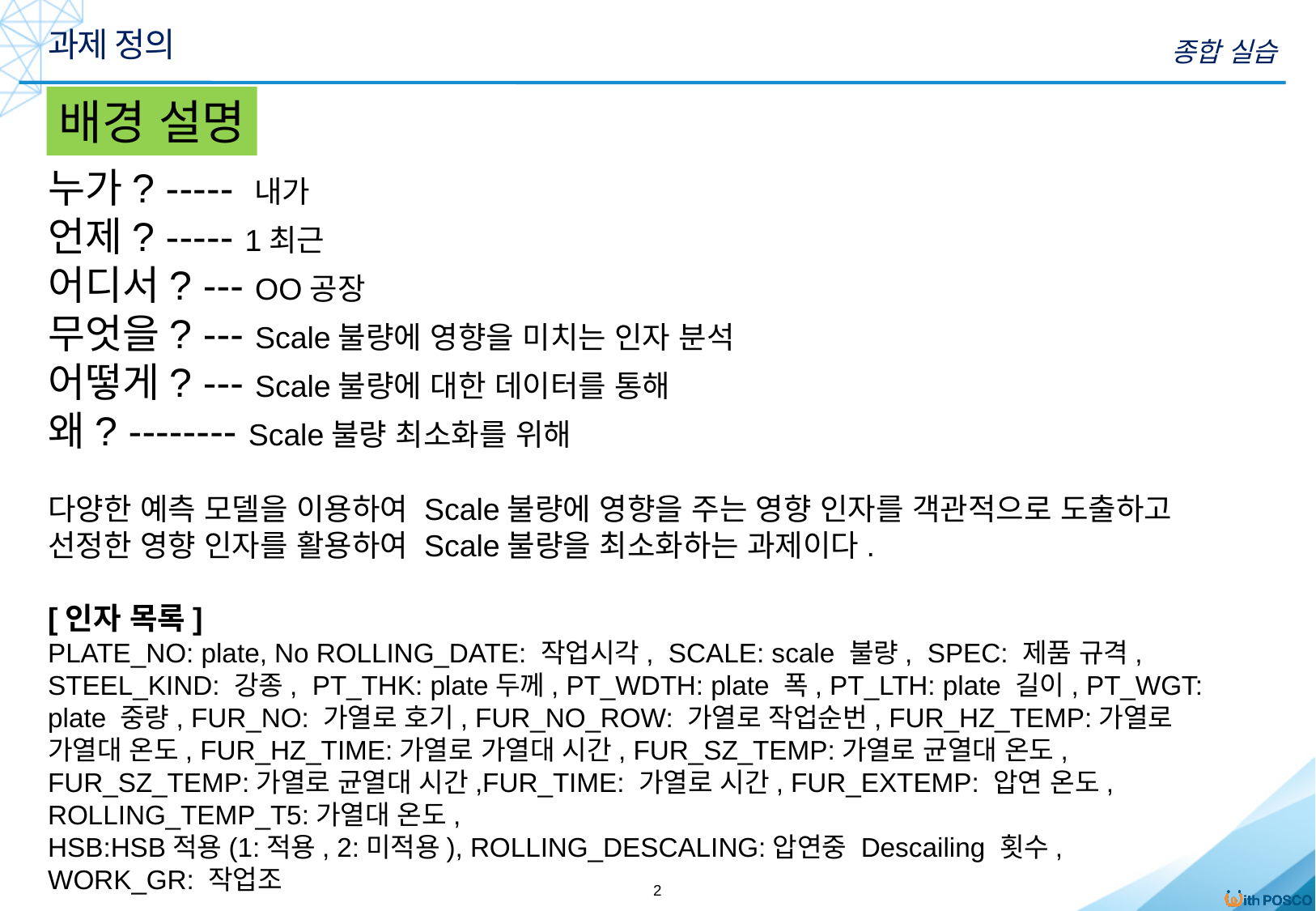

과제 정의
종합 실습
배경 설명
누가? ----- 내가
언제? ----- 1최근
어디서? --- OO공장
무엇을? --- Scale불량에 영향을 미치는 인자 분석
어떻게? --- Scale불량에 대한 데이터를 통해
왜? -------- Scale불량 최소화를 위해

다양한 예측 모델을 이용하여 Scale불량에 영향을 주는 영향 인자를 객관적으로 도출하고 선정한 영향 인자를 활용하여 Scale불량을 최소화하는 과제이다.

[인자 목록]
PLATE_NO: plate, No ROLLING_DATE: 작업시각,  SCALE: scale 불량,  SPEC: 제품 규격, STEEL_KIND: 강종,  PT_THK: plate두께, PT_WDTH: plate 폭, PT_LTH: plate 길이, PT_WGT: plate 중량, FUR_NO: 가열로 호기, FUR_NO_ROW: 가열로 작업순번, FUR_HZ_TEMP:가열로 가열대 온도, FUR_HZ_TIME:가열로 가열대 시간, FUR_SZ_TEMP:가열로 균열대 온도, FUR_SZ_TEMP:가열로 균열대 시간,FUR_TIME: 가열로 시간, FUR_EXTEMP: 압연 온도, ROLLING_TEMP_T5:가열대 온도,
HSB:HSB적용(1:적용, 2:미적용), ROLLING_DESCALING:압연중 Descailing 횟수,
WORK_GR: 작업조